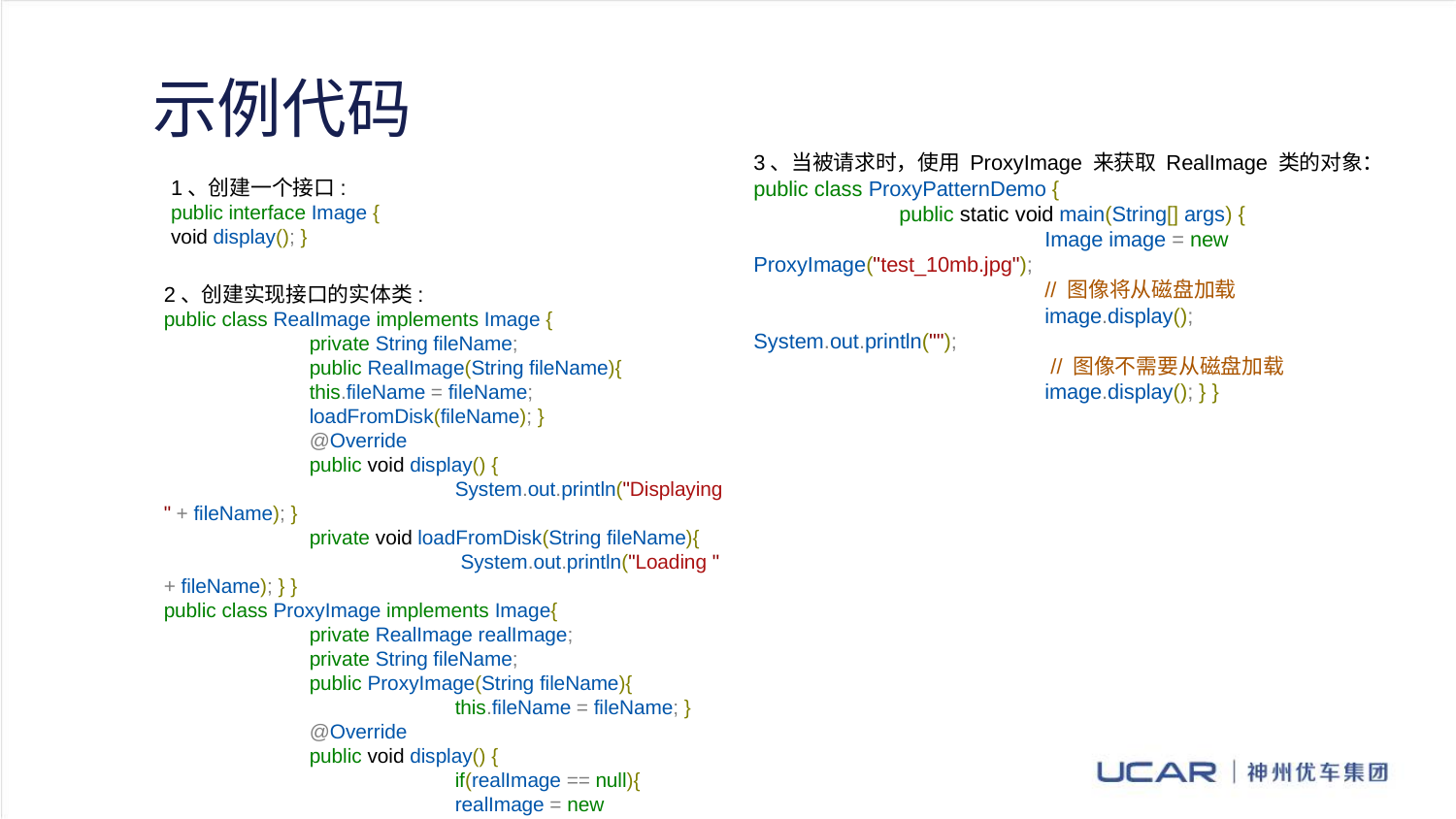

示例代码
3、当被请求时，使用 ProxyImage 来获取 RealImage 类的对象：
public class ProxyPatternDemo {
	public static void main(String[] args) {
		Image image = new ProxyImage("test_10mb.jpg");
		// 图像将从磁盘加载
		image.display(); System.out.println("");
		 // 图像不需要从磁盘加载
		image.display(); } }
1、创建一个接口:
public interface Image {
void display(); }
2、创建实现接口的实体类:
public class RealImage implements Image {
	private String fileName;
	public RealImage(String fileName){
	this.fileName = fileName;
	loadFromDisk(fileName); }
	@Override
	public void display() {
		System.out.println("Displaying " + fileName); }
	private void loadFromDisk(String fileName){
		 System.out.println("Loading " + fileName); } }
public class ProxyImage implements Image{
	private RealImage realImage;
	private String fileName;
	public ProxyImage(String fileName){
		this.fileName = fileName; }
	@Override
	public void display() {
		if(realImage == null){
		realImage = new RealImage(fileName); } 		realImage.display(); } }